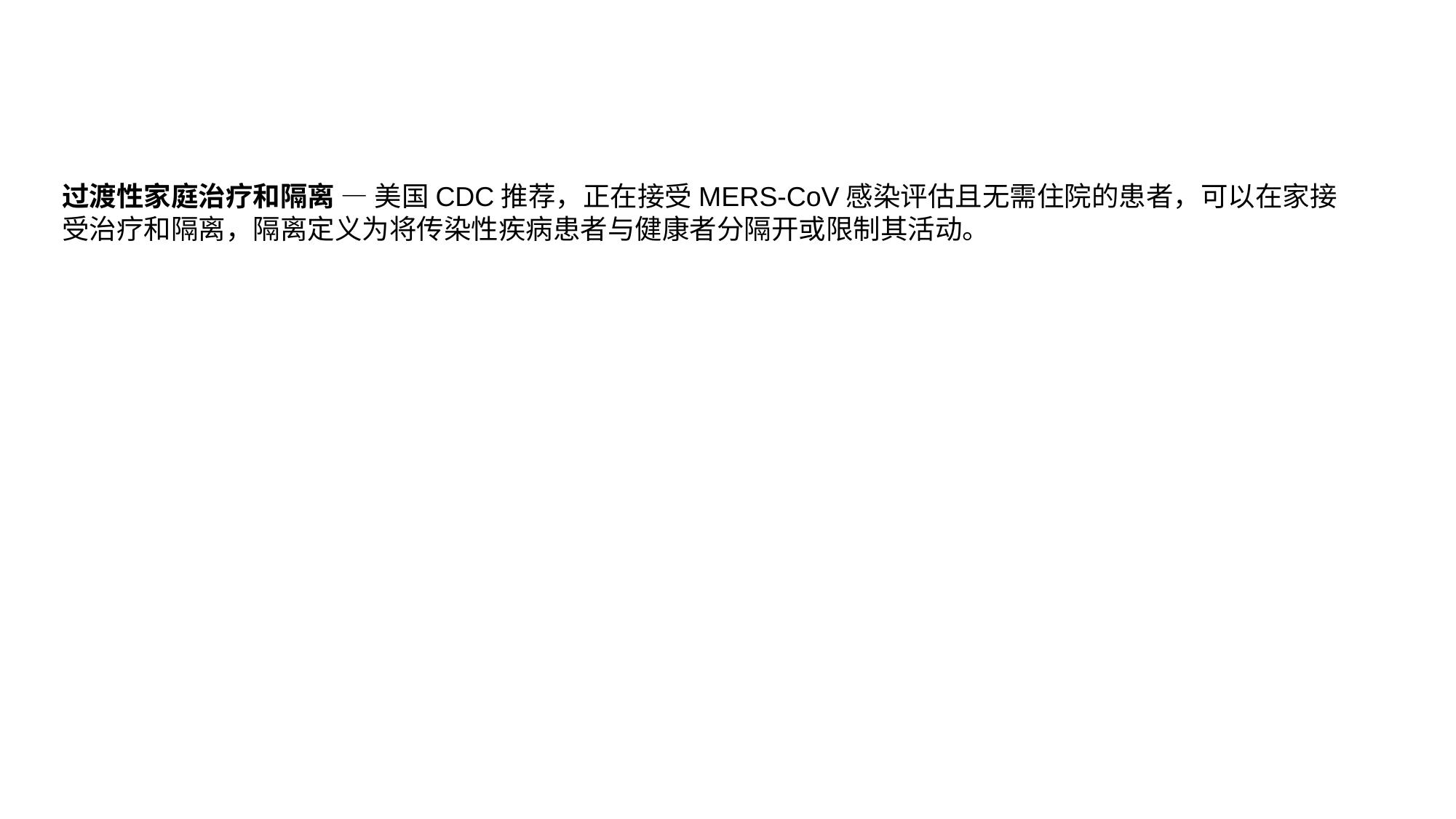

过渡性家庭治疗和隔离 — 美国CDC推荐，正在接受MERS-CoV感染评估且无需住院的患者，可以在家接受治疗和隔离，隔离定义为将传染性疾病患者与健康者分隔开或限制其活动。